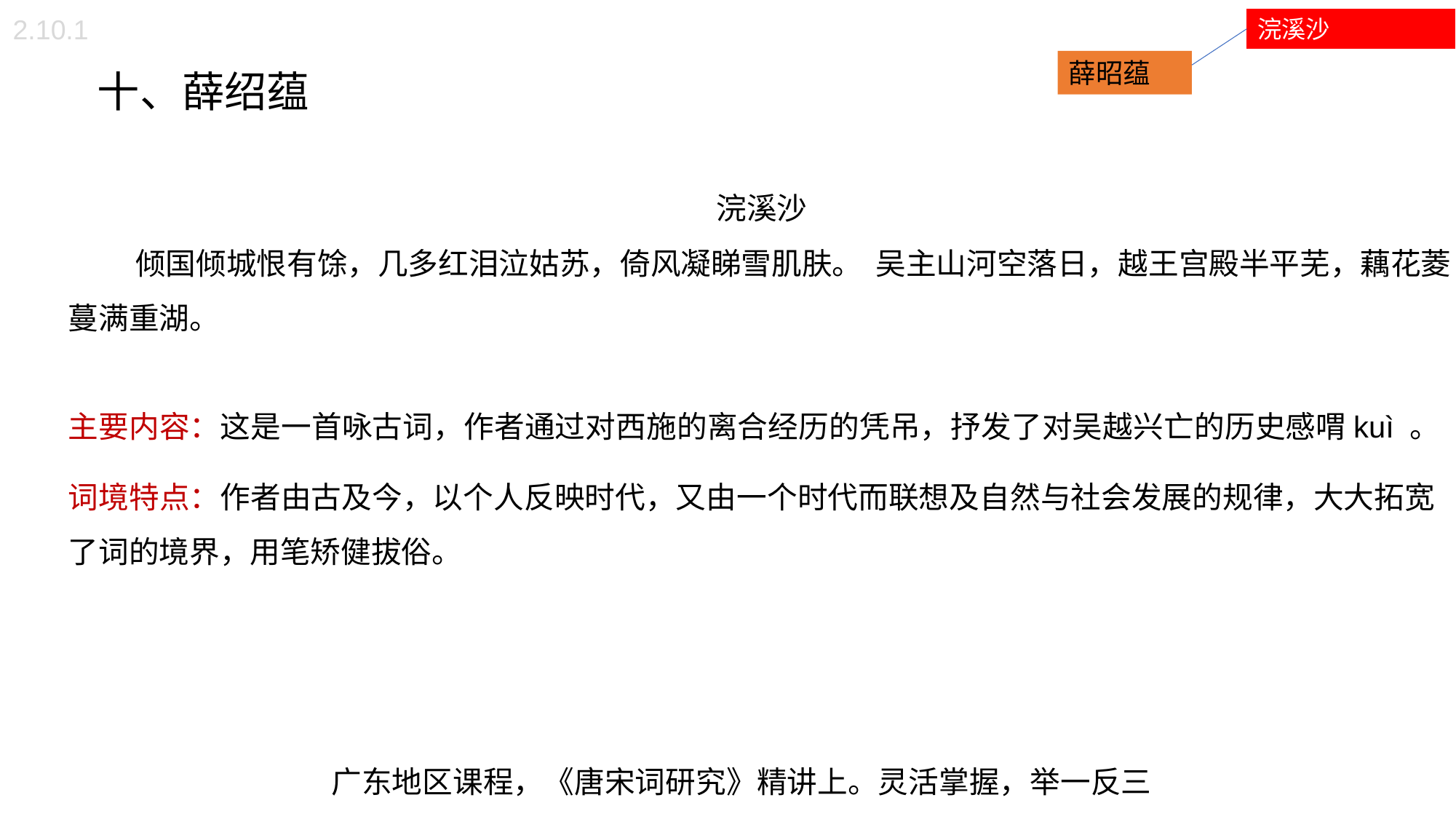

2.10.1
浣溪沙
  十、薛绍蕴

浣溪沙
         倾国倾城恨有馀，几多红泪泣姑苏，倚风凝睇雪肌肤。  吴主山河空落日，越王宫殿半平芜，藕花菱蔓满重湖。

主要内容：这是一首咏古词，作者通过对西施的离合经历的凭吊，抒发了对吴越兴亡的历史感喟kuì 。
词境特点：作者由古及今，以个人反映时代，又由一个时代而联想及自然与社会发展的规律，大大拓宽了词的境界，用笔矫健拔俗。
薛昭蕴
广东地区课程，《唐宋词研究》精讲上。灵活掌握，举一反三